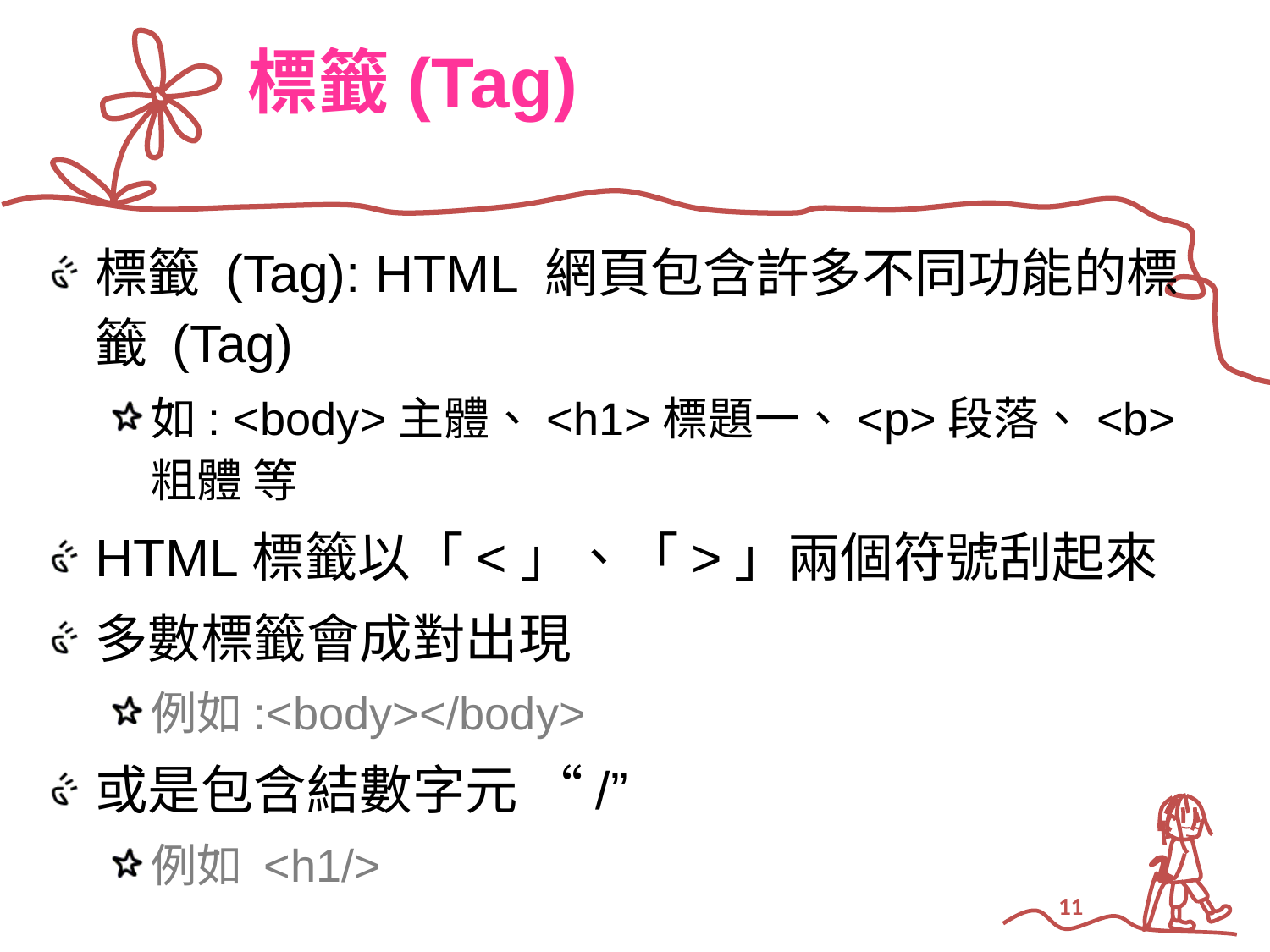

# 標籤(Tag)
標籤 (Tag): HTML 網頁包含許多不同功能的標籤 (Tag)
如: <body>主體、<h1>標題一、<p>段落、<b>粗體 等
HTML標籤以「<」、「>」兩個符號刮起來
多數標籤會成對出現
例如:<body></body>
或是包含結數字元 “/”
例如 <h1/>
11